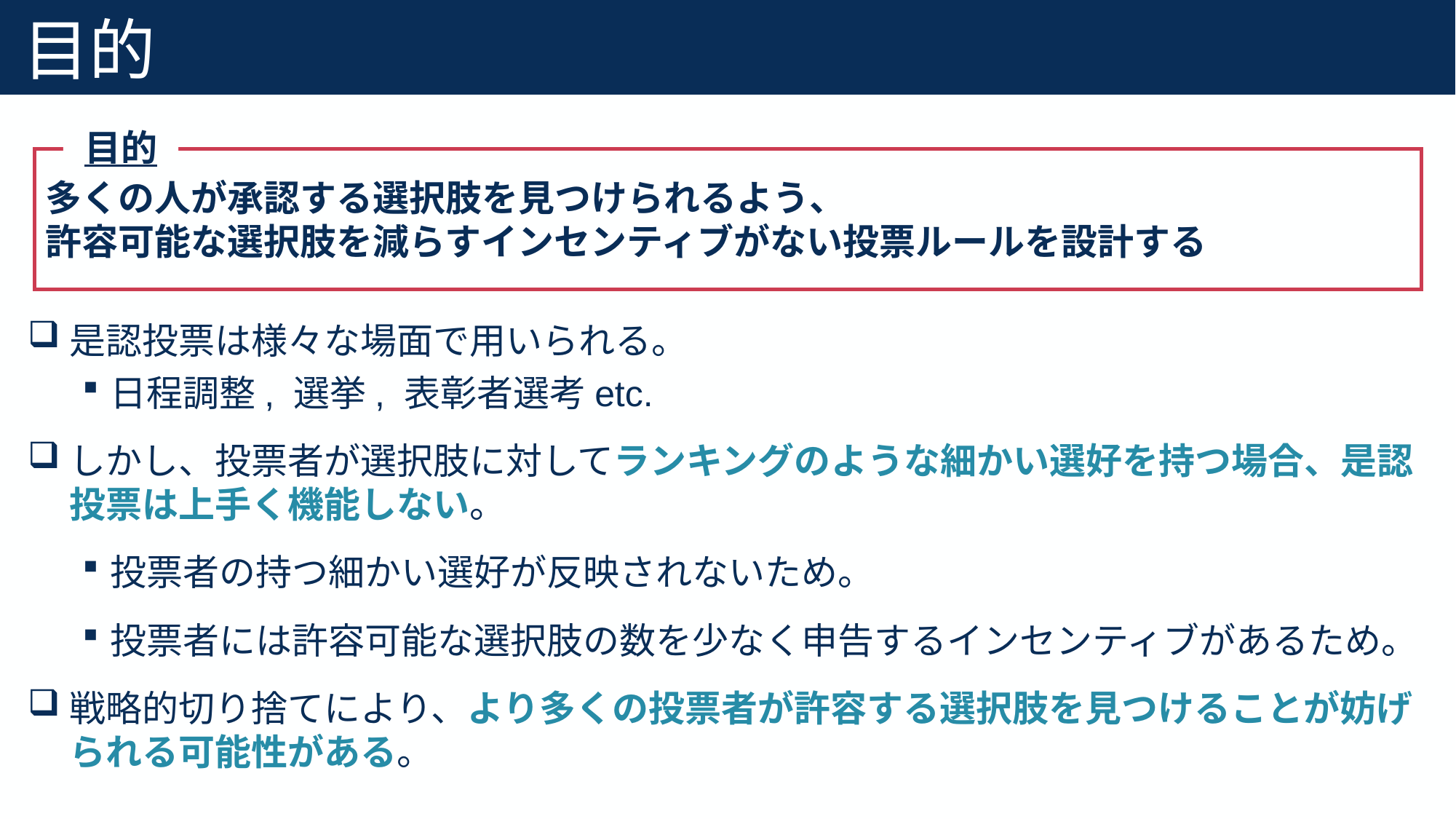

# 目的
14
目的
多くの人が承認する選択肢を見つけられるよう、
許容可能な選択肢を減らすインセンティブがない投票ルールを設計する
是認投票は様々な場面で用いられる。
日程調整, 選挙, 表彰者選考etc.
しかし、投票者が選択肢に対してランキングのような細かい選好を持つ場合、是認投票は上手く機能しない。
投票者の持つ細かい選好が反映されないため。
投票者には許容可能な選択肢の数を少なく申告するインセンティブがあるため。
戦略的切り捨てにより、より多くの投票者が許容する選択肢を見つけることが妨げられる可能性がある。